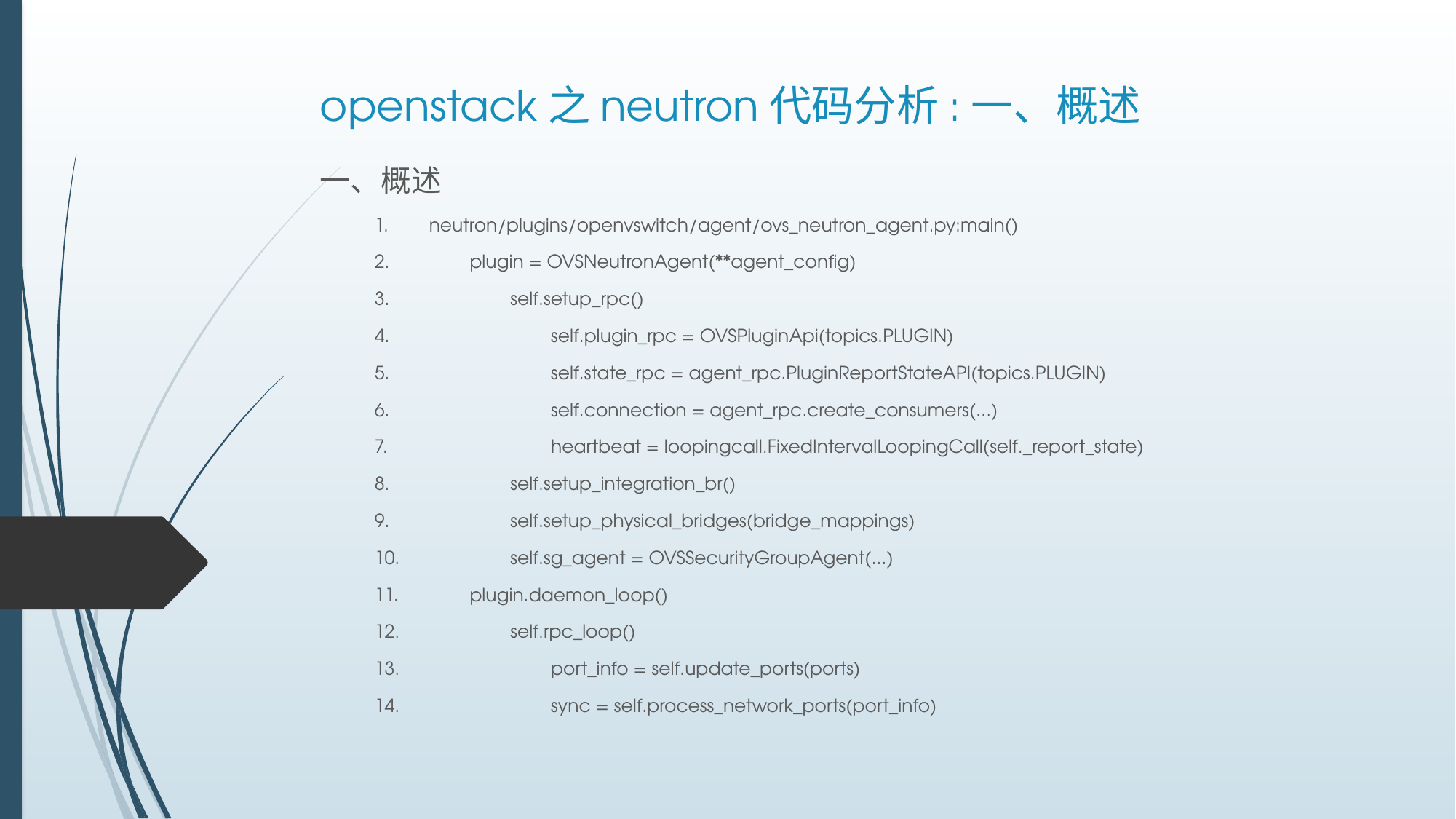

# openstack之neutron代码分析:一、概述
一、概述
1.	neutron/plugins/openvswitch/agent/ovs_neutron_agent.py:main()
2.	        plugin = OVSNeutronAgent(**agent_config)
3.	                self.setup_rpc()
4.	                        self.plugin_rpc = OVSPluginApi(topics.PLUGIN)
5.	                        self.state_rpc = agent_rpc.PluginReportStateAPI(topics.PLUGIN)
6.	                        self.connection = agent_rpc.create_consumers(...)
7.	                        heartbeat = loopingcall.FixedIntervalLoopingCall(self._report_state)
8.	                self.setup_integration_br()
9.	                self.setup_physical_bridges(bridge_mappings)
10.	                self.sg_agent = OVSSecurityGroupAgent(...)
11.	        plugin.daemon_loop()
12.	                self.rpc_loop()
13.	                        port_info = self.update_ports(ports)
14.	                        sync = self.process_network_ports(port_info)